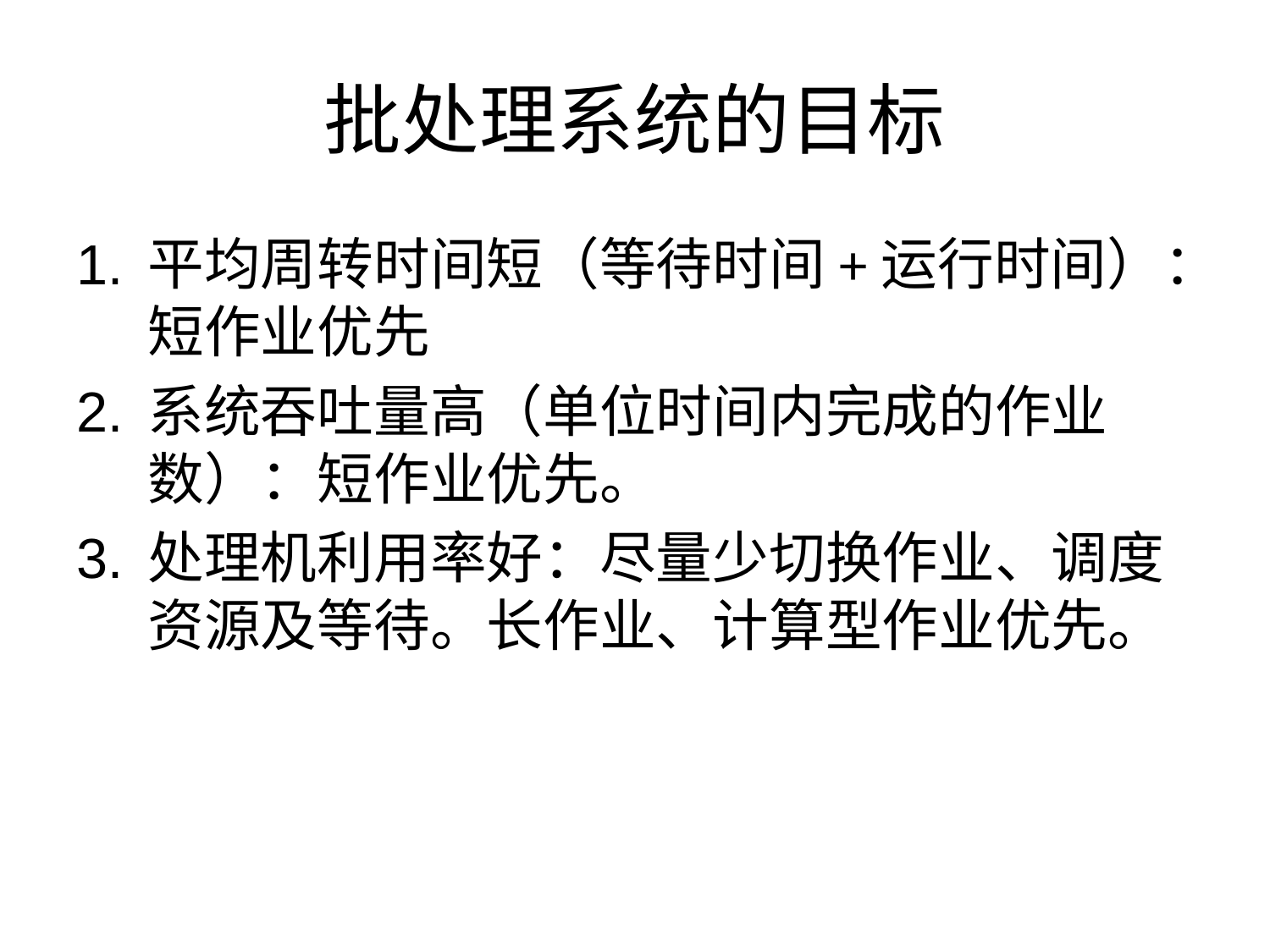

# 批处理系统的目标
平均周转时间短（等待时间+运行时间）：短作业优先
系统吞吐量高（单位时间内完成的作业数）：短作业优先。
处理机利用率好：尽量少切换作业、调度资源及等待。长作业、计算型作业优先。